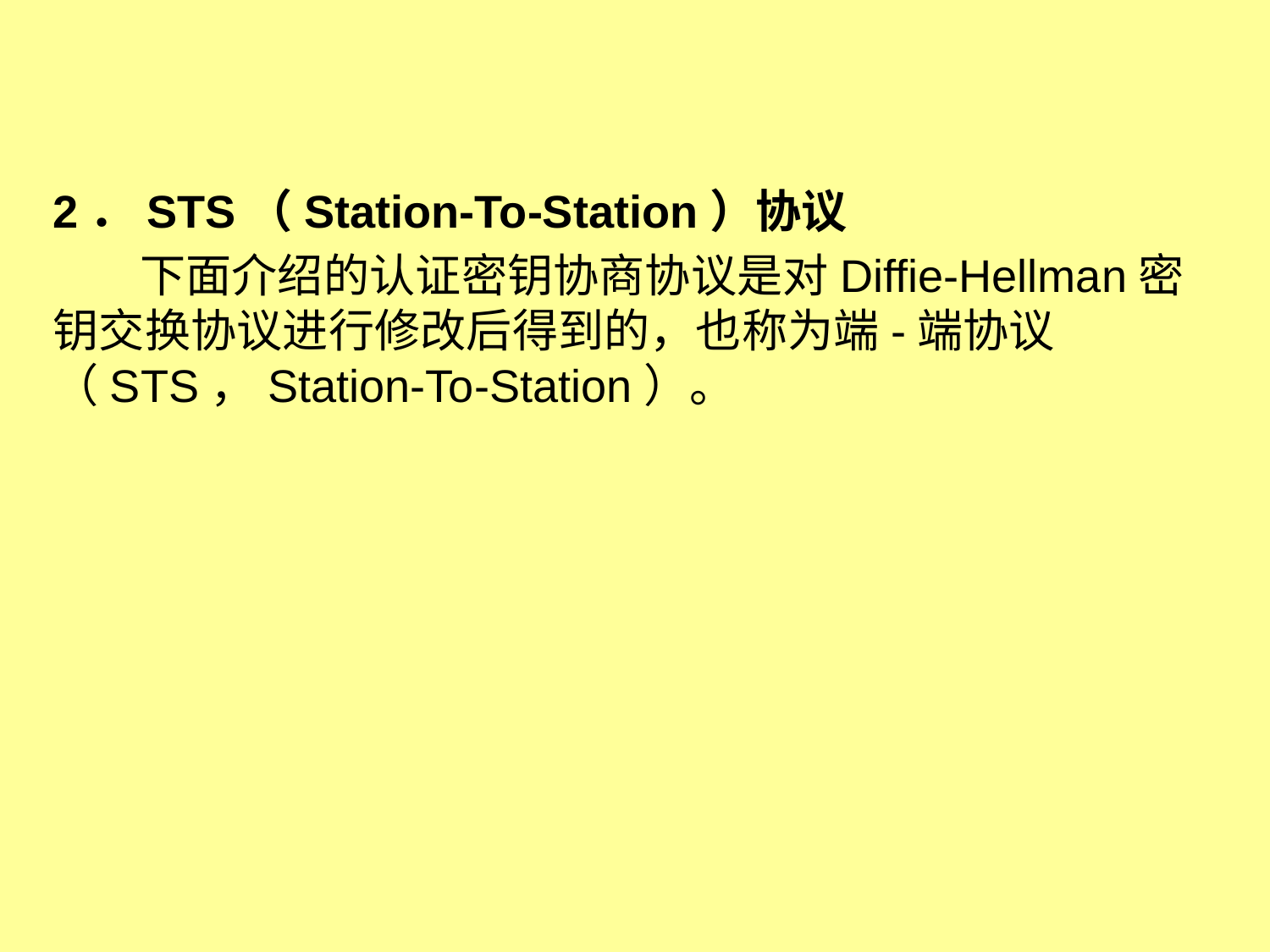

#
2．STS（Station-To-Station）协议
下面介绍的认证密钥协商协议是对Diffie-Hellman密钥交换协议进行修改后得到的，也称为端-端协议（STS，Station-To-Station）。